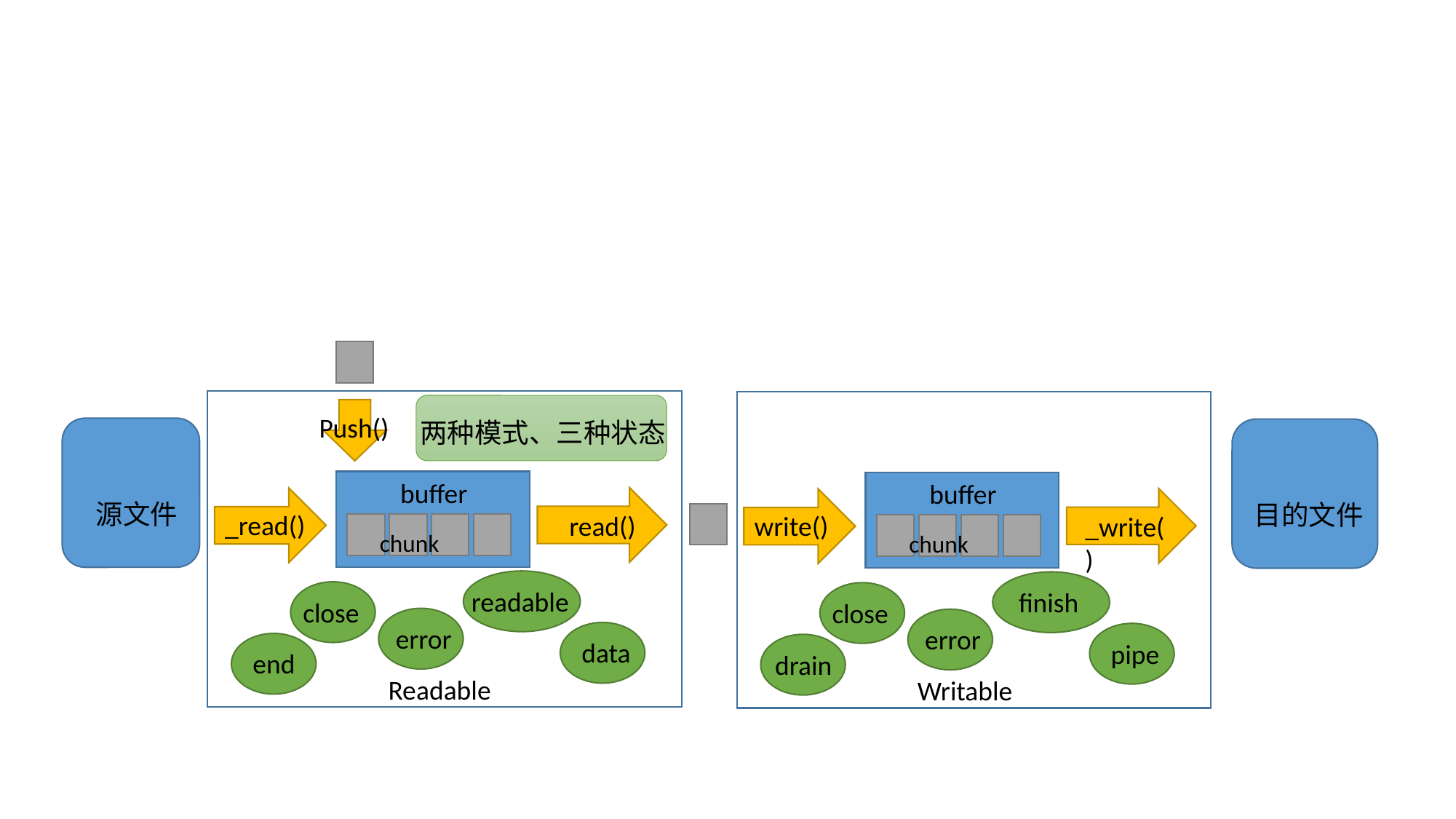

Push()
两种模式、三种状态

buffer

buffer

源文件
目的文件
_read()
read()

write()
_write()

chunk
chunk

readable
finish

close
close

error
error

data
pipe

end
drain
Readable
Writable